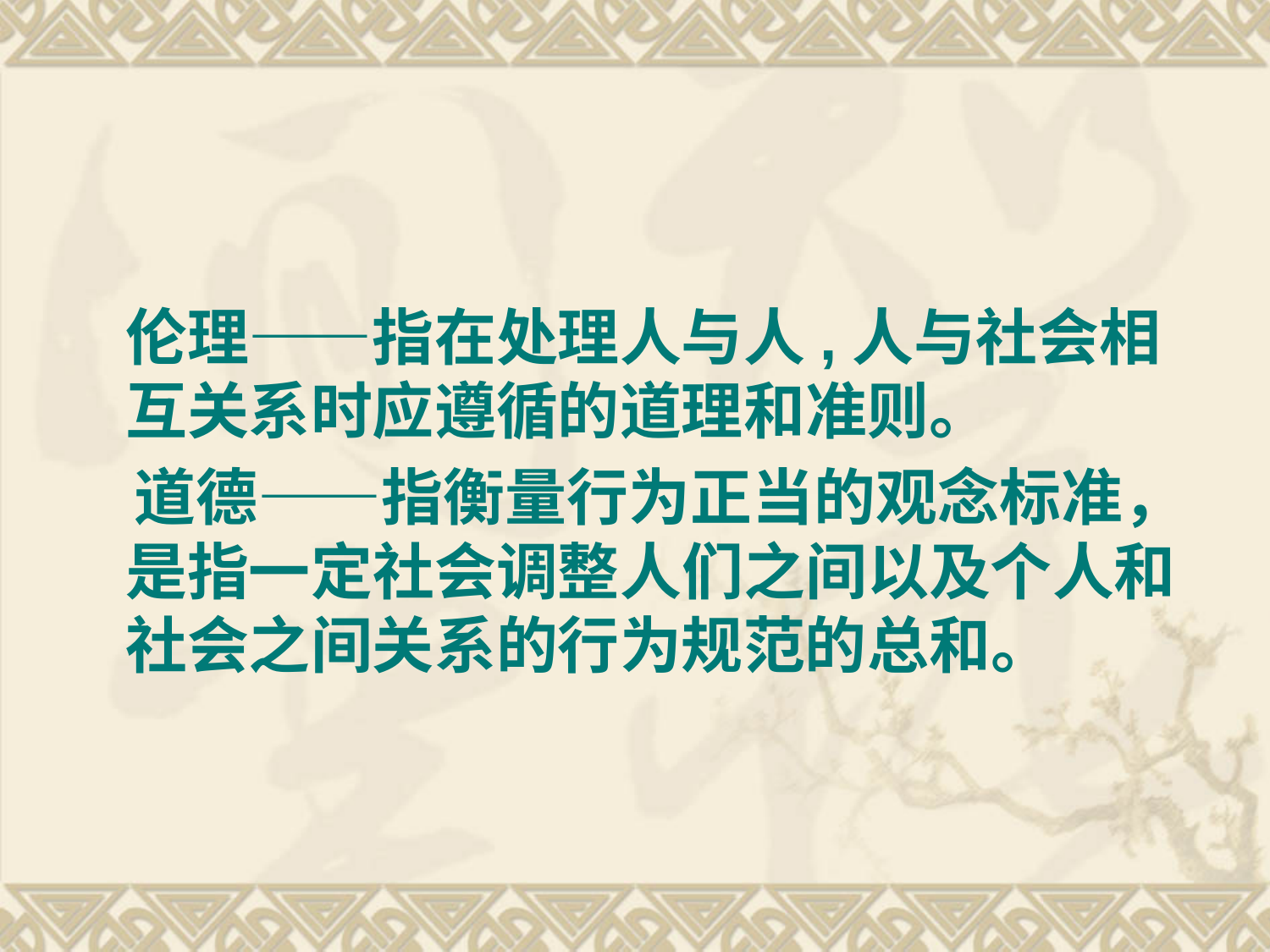

#
伦理——指在处理人与人,人与社会相互关系时应遵循的道理和准则。
   道德——指衡量行为正当的观念标准，是指一定社会调整人们之间以及个人和社会之间关系的行为规范的总和。